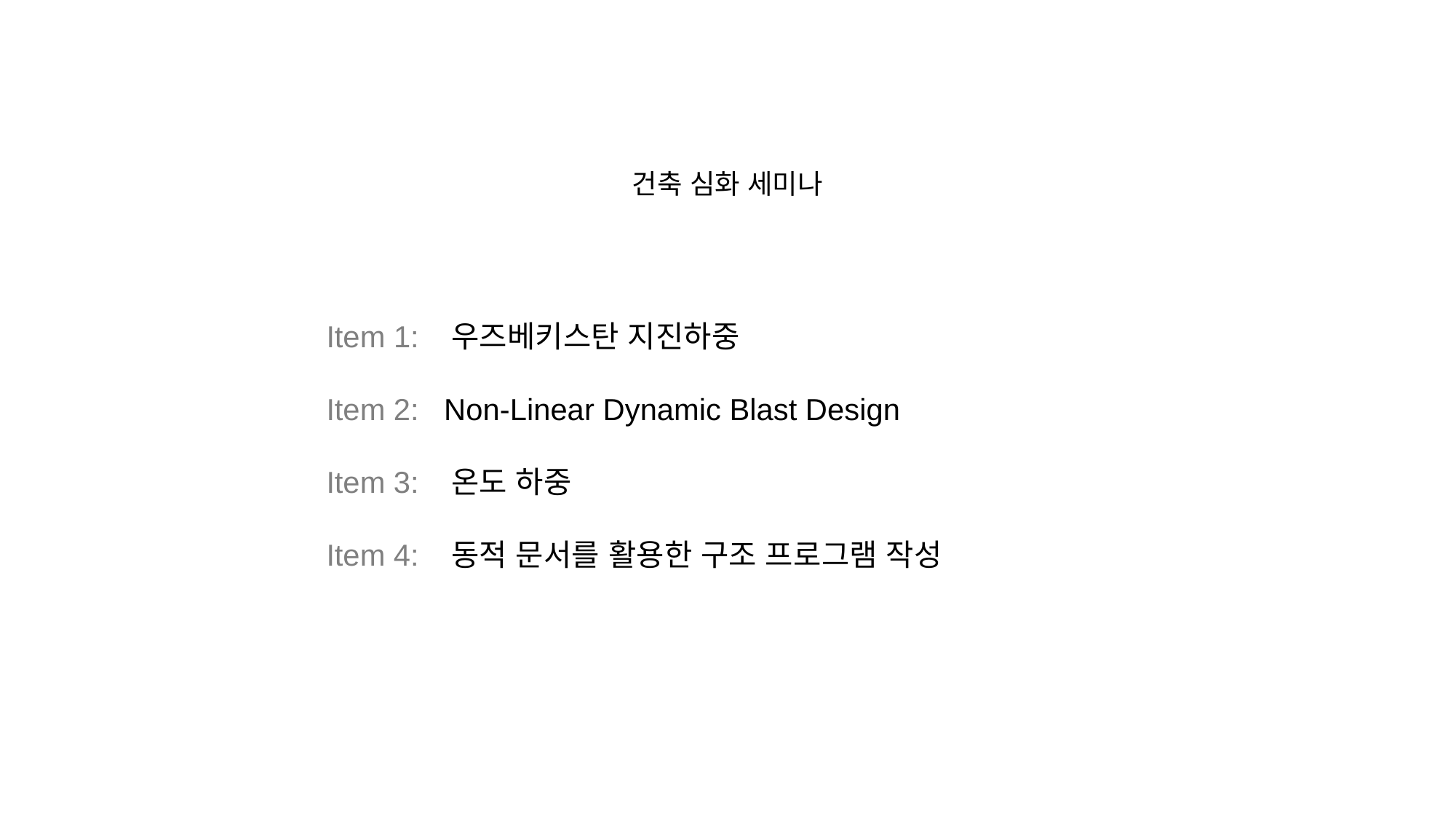

건축 심화 세미나
Item 1:   우즈베키스탄 지진하중
Item 2:   Non-Linear Dynamic Blast Design
Item 3:   온도 하중
Item 4:   동적 문서를 활용한 구조 프로그램 작성